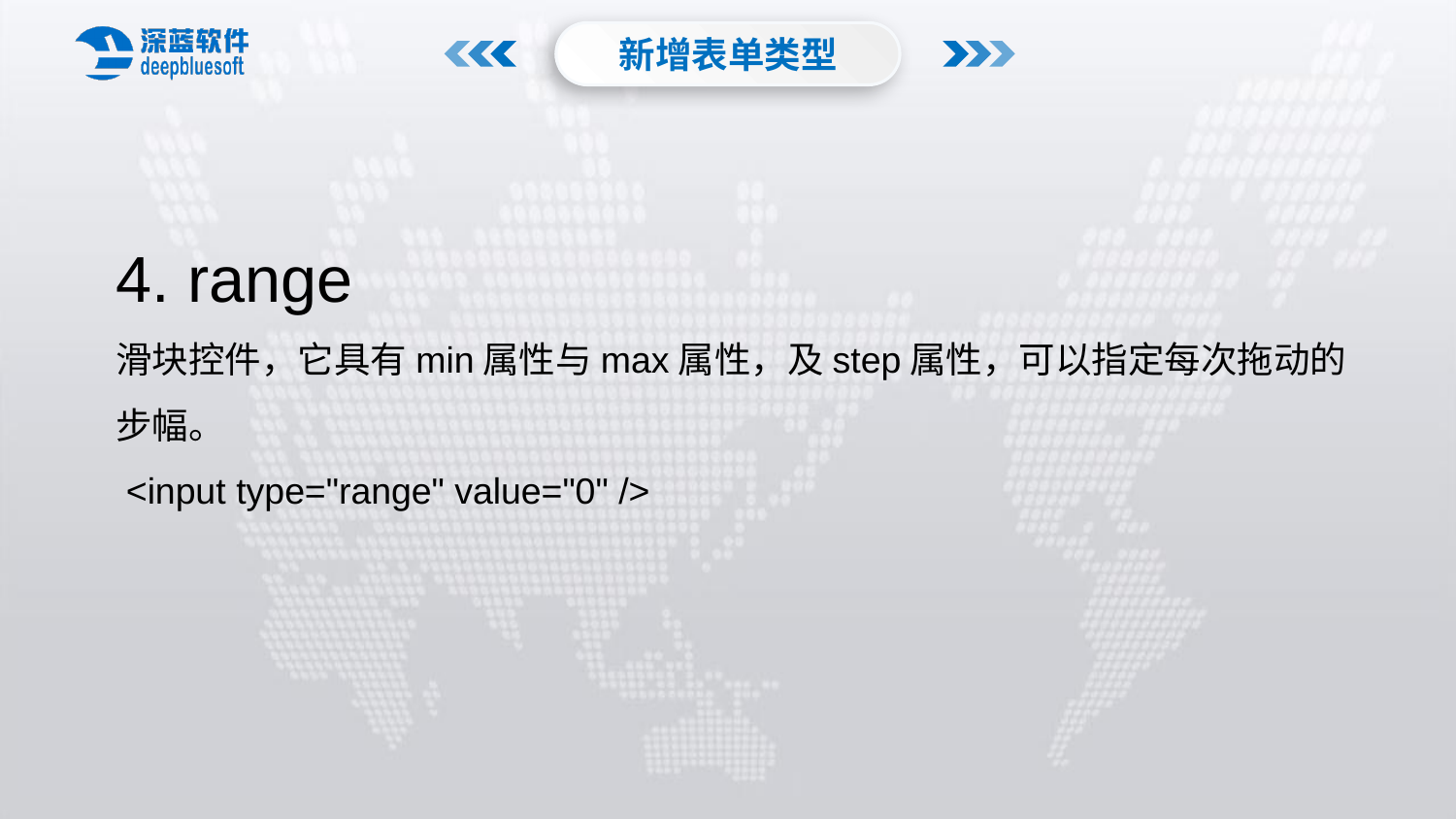

新增表单类型

4. range
滑块控件，它具有min属性与max属性，及step属性，可以指定每次拖动的步幅。
 <input type="range" value="0" />